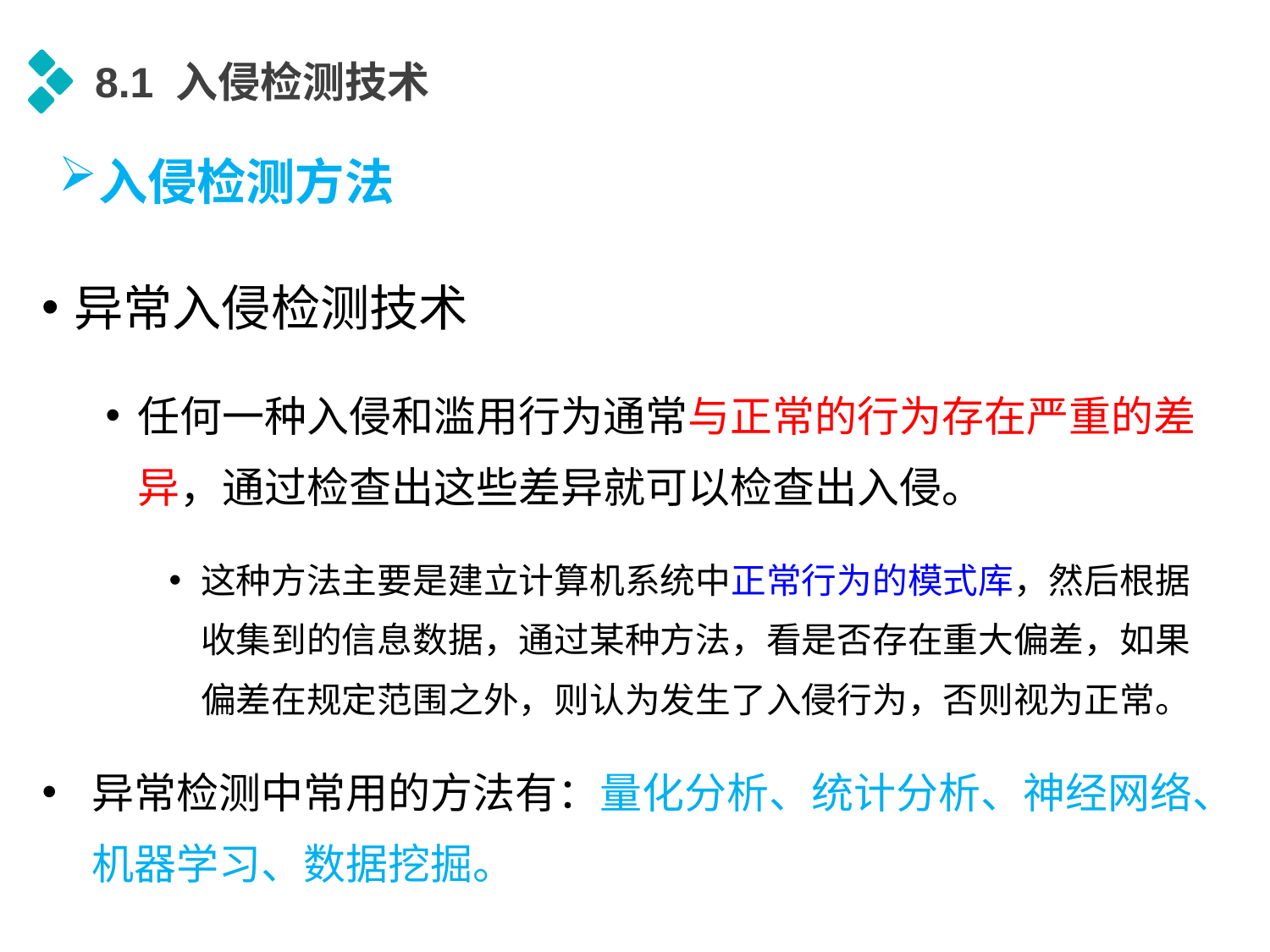

8.1 入侵检测技术

入侵检测方法
异常入侵检测技术
任何一种入侵和滥用行为通常与正常的行为存在严重的差异，通过检查出这些差异就可以检查出入侵。
这种方法主要是建立计算机系统中正常行为的模式库，然后根据收集到的信息数据，通过某种方法，看是否存在重大偏差，如果偏差在规定范围之外，则认为发生了入侵行为，否则视为正常。
异常检测中常用的方法有：量化分析、统计分析、神经网络、机器学习、数据挖掘。